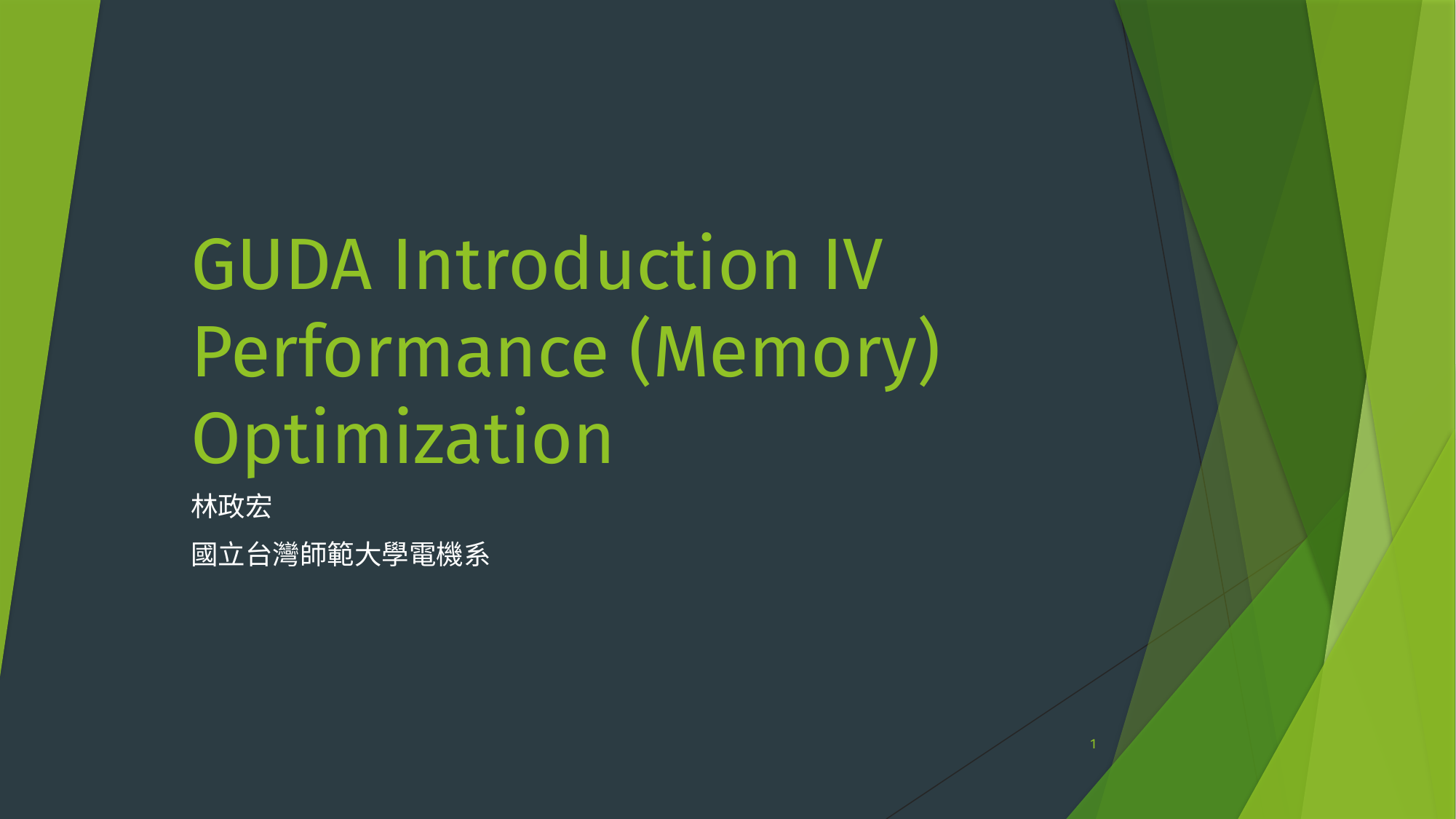

# GUDA Introduction IV Performance (Memory) Optimization
林政宏
國立台灣師範大學電機系
1